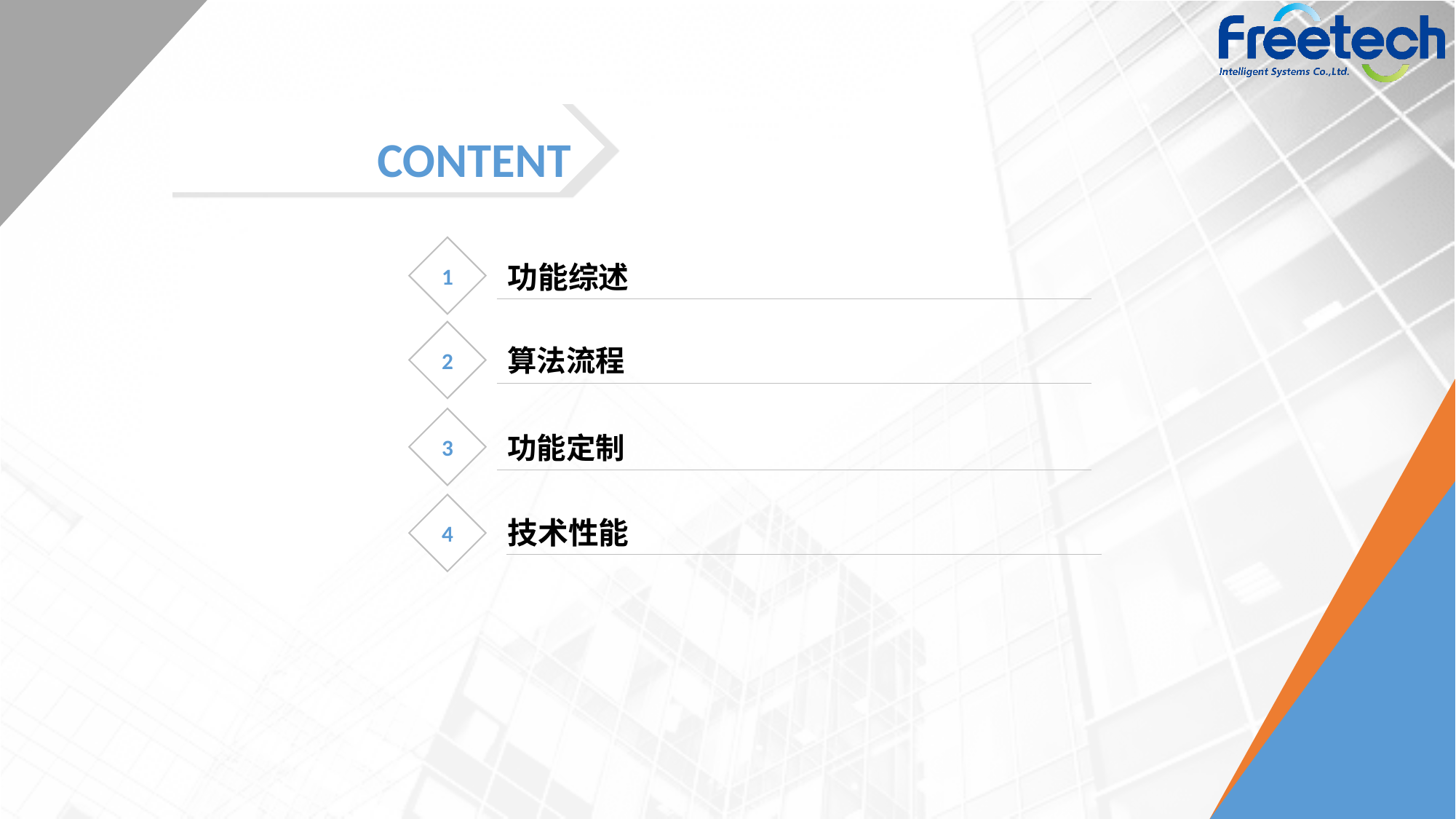

CONTENT
1
功能综述
2
算法流程
3
功能定制
4

技术性能